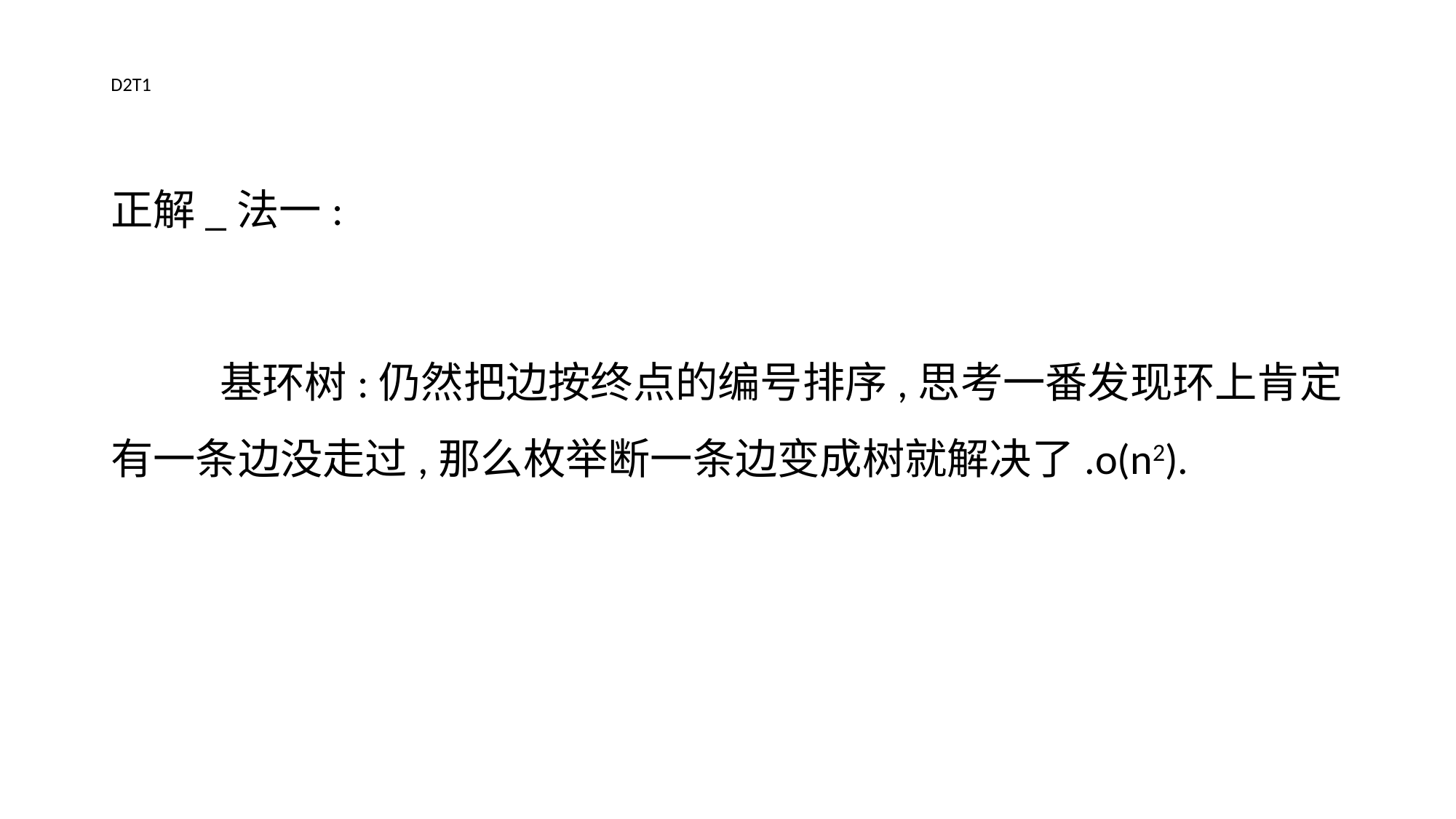

# D2T1
正解_法一:

	基环树:仍然把边按终点的编号排序,思考一番发现环上肯定有一条边没走过,那么枚举断一条边变成树就解决了.o(n2).